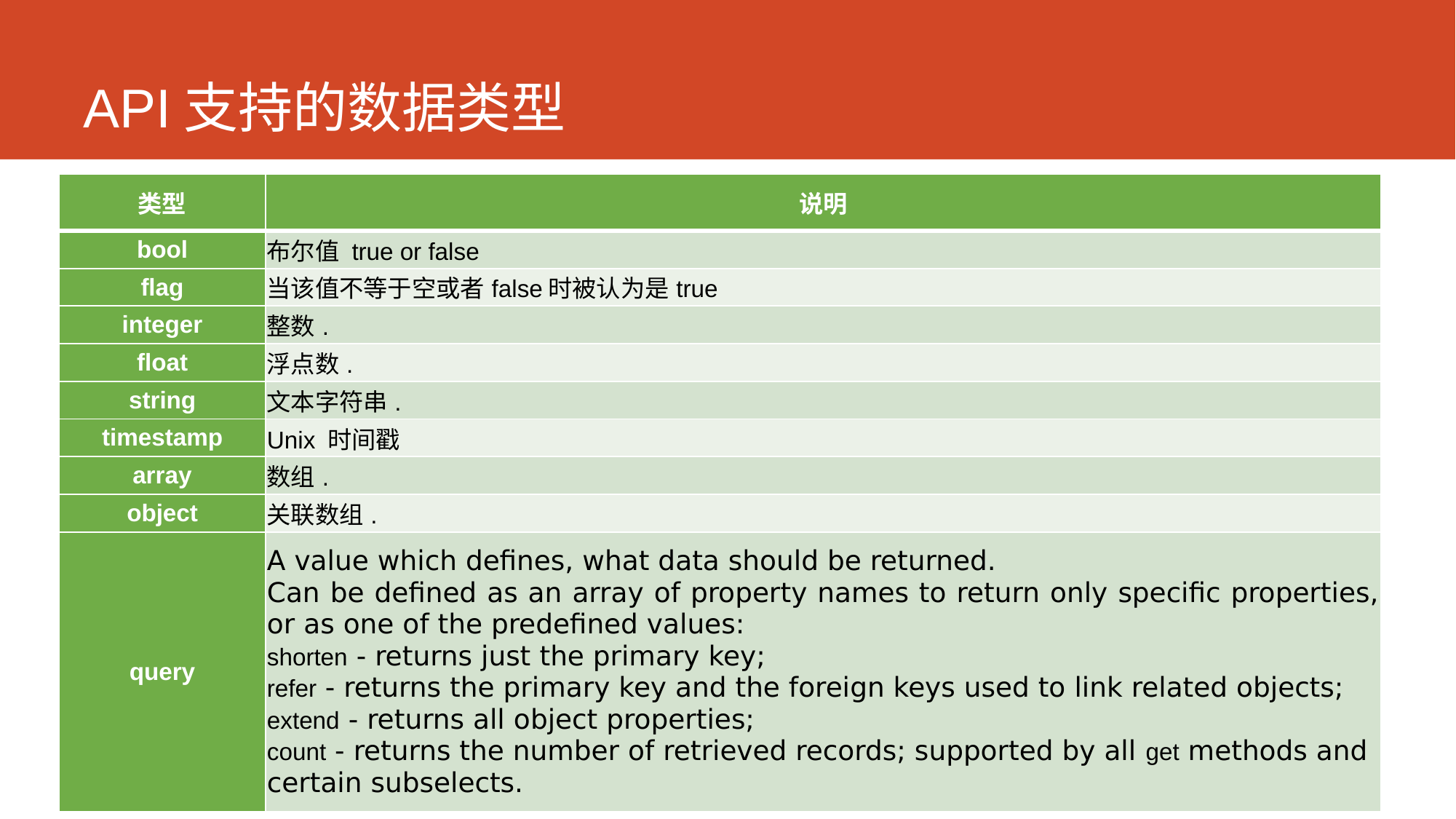

# API支持的数据类型
| 类型 | 说明 |
| --- | --- |
| bool | 布尔值 true or false |
| flag | 当该值不等于空或者false时被认为是true |
| integer | 整数. |
| float | 浮点数. |
| string | 文本字符串. |
| timestamp | Unix 时间戳 |
| array | 数组. |
| object | 关联数组. |
| query | A value which defines, what data should be returned.  Can be defined as an array of property names to return only specific properties, or as one of the predefined values:  shorten - returns just the primary key;  refer - returns the primary key and the foreign keys used to link related objects;  extend - returns all object properties;  count - returns the number of retrieved records; supported by all get methods and certain subselects. |